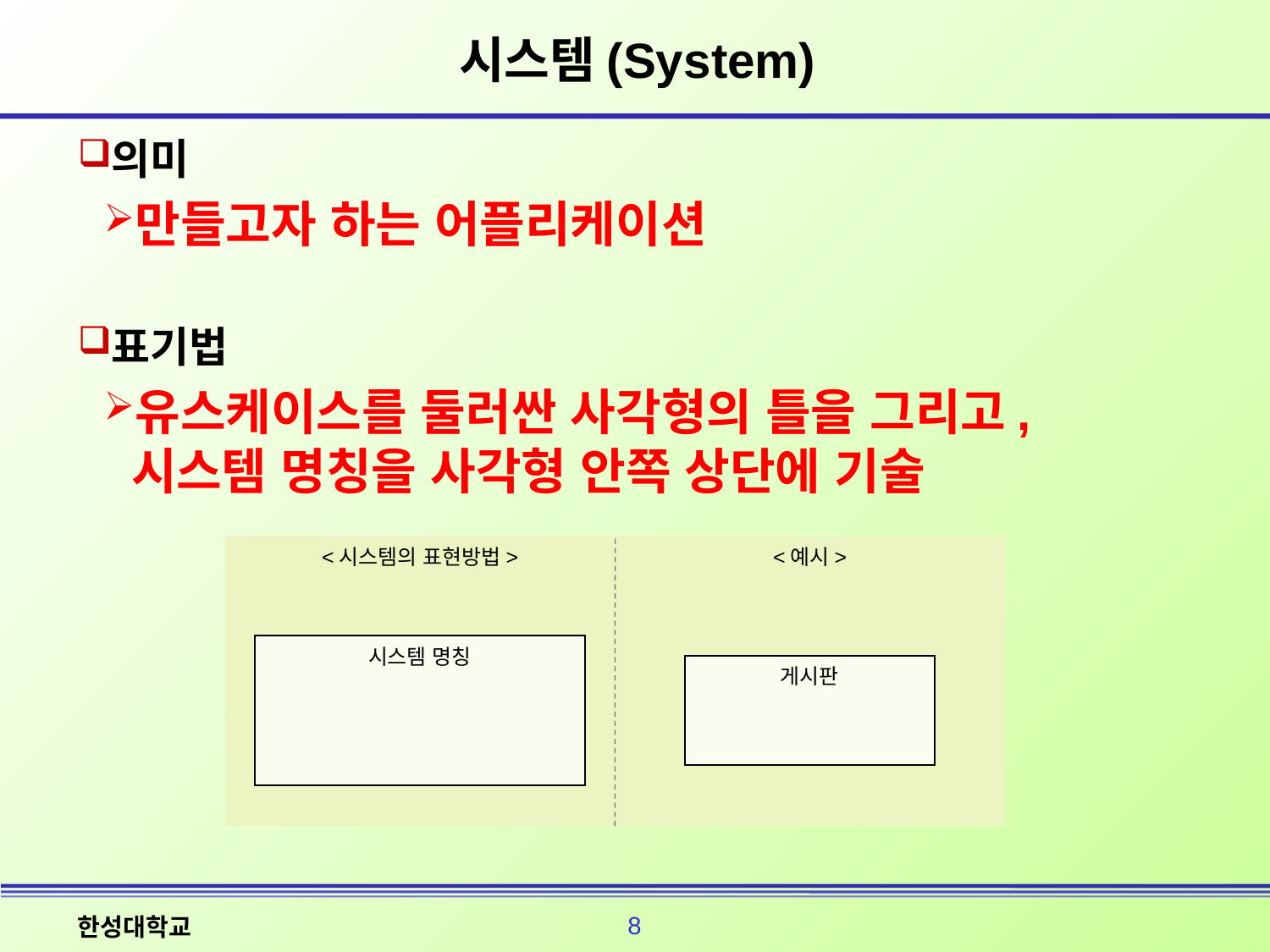

# 시스템(System)
의미
만들고자 하는 어플리케이션

표기법
유스케이스를 둘러싼 사각형의 틀을 그리고, 시스템 명칭을 사각형 안쪽 상단에 기술
<시스템의 표현방법>
<예시>

시스템 명칭
게시판